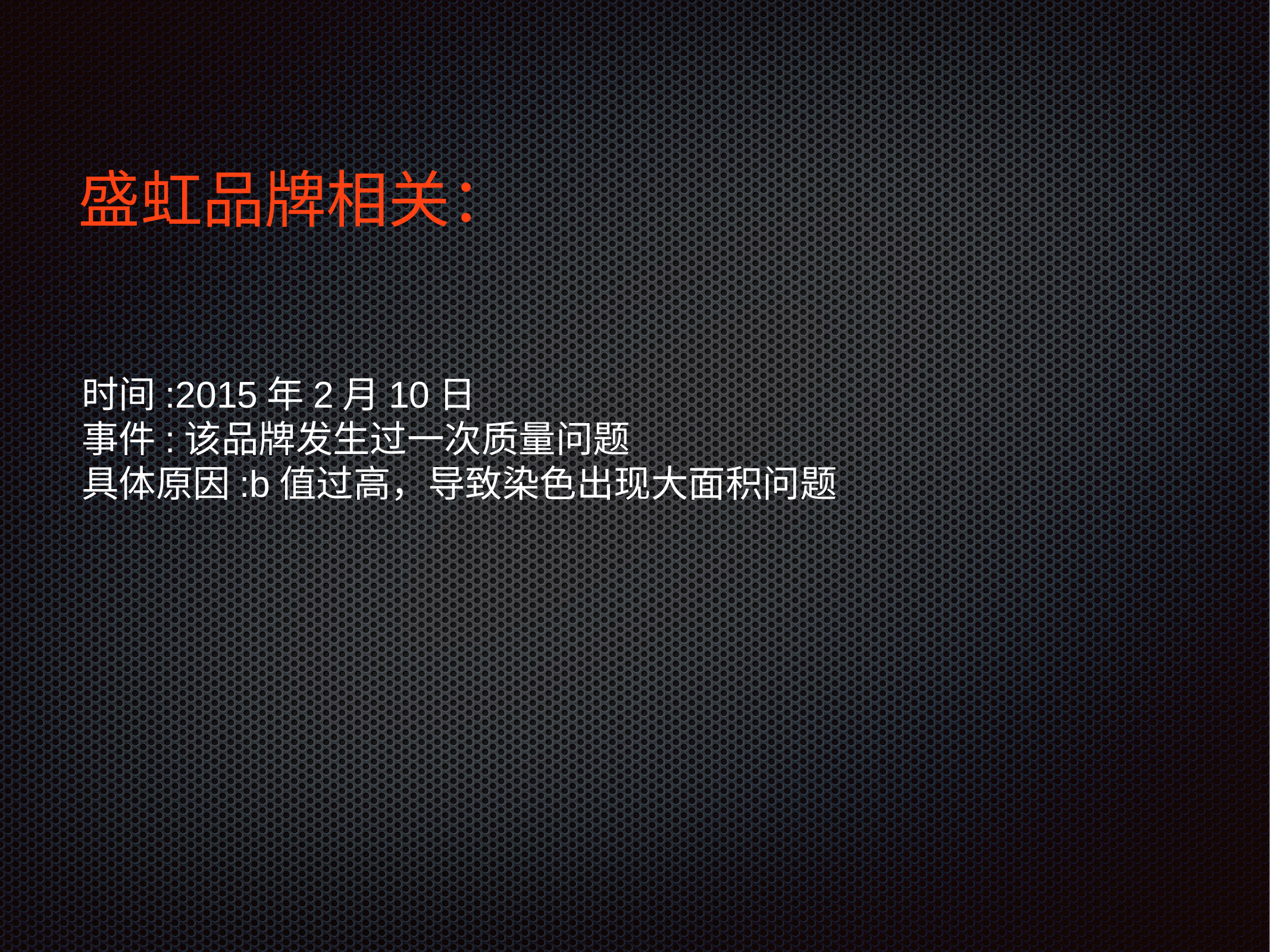

盛虹品牌相关：
# 时间:2015年2月10日
事件:该品牌发生过一次质量问题
具体原因:b值过高，导致染色出现大面积问题
8